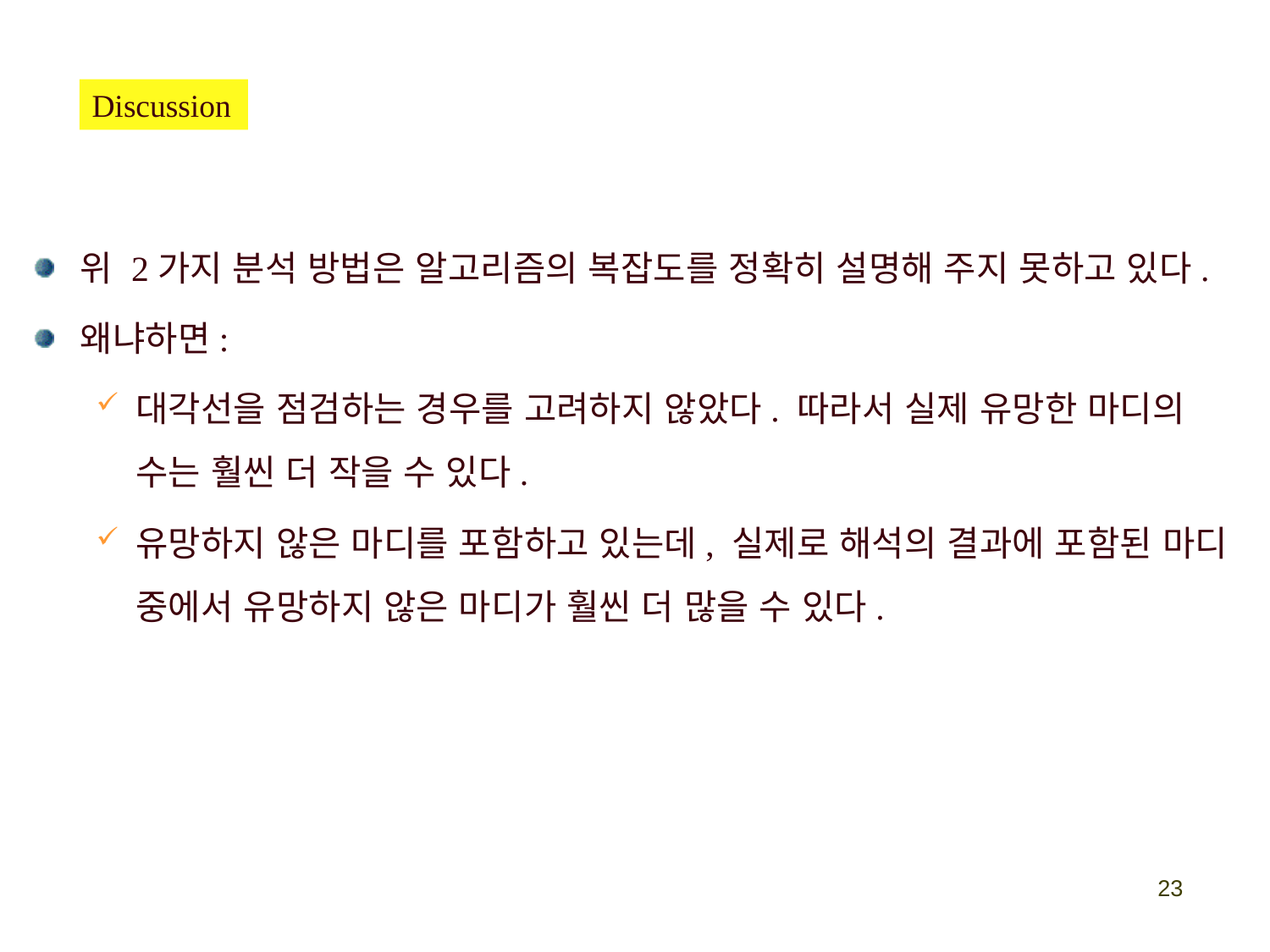

Discussion
위 2가지 분석 방법은 알고리즘의 복잡도를 정확히 설명해 주지 못하고 있다.
왜냐하면:
대각선을 점검하는 경우를 고려하지 않았다. 따라서 실제 유망한 마디의 수는 훨씬 더 작을 수 있다.
유망하지 않은 마디를 포함하고 있는데, 실제로 해석의 결과에 포함된 마디 중에서 유망하지 않은 마디가 훨씬 더 많을 수 있다.

23